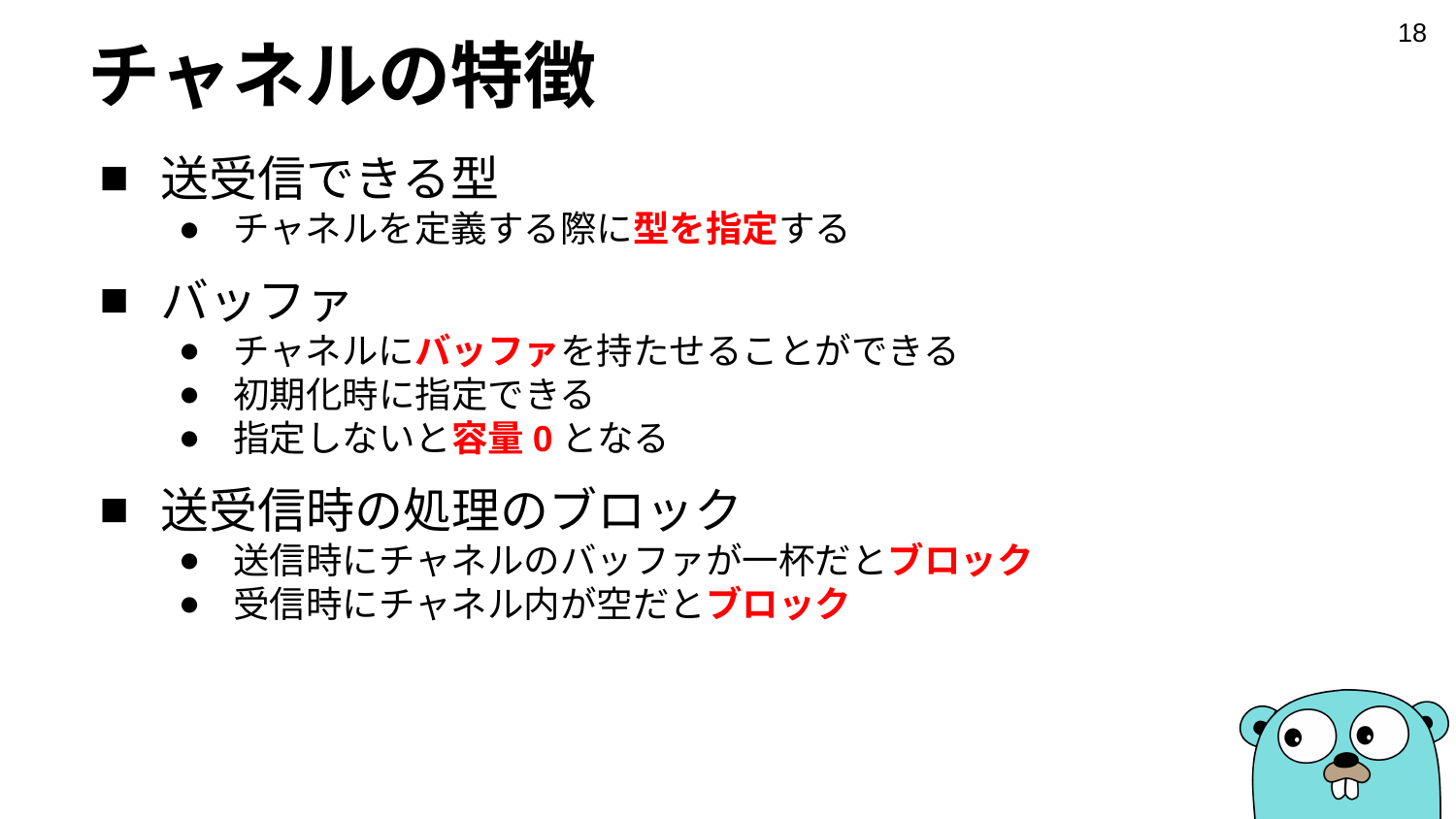

18
# チャネルの特徴
送受信できる型
チャネルを定義する際に型を指定する
バッファ
チャネルにバッファを持たせることができる
初期化時に指定できる
指定しないと容量0となる
送受信時の処理のブロック
送信時にチャネルのバッファが一杯だとブロック
受信時にチャネル内が空だとブロック